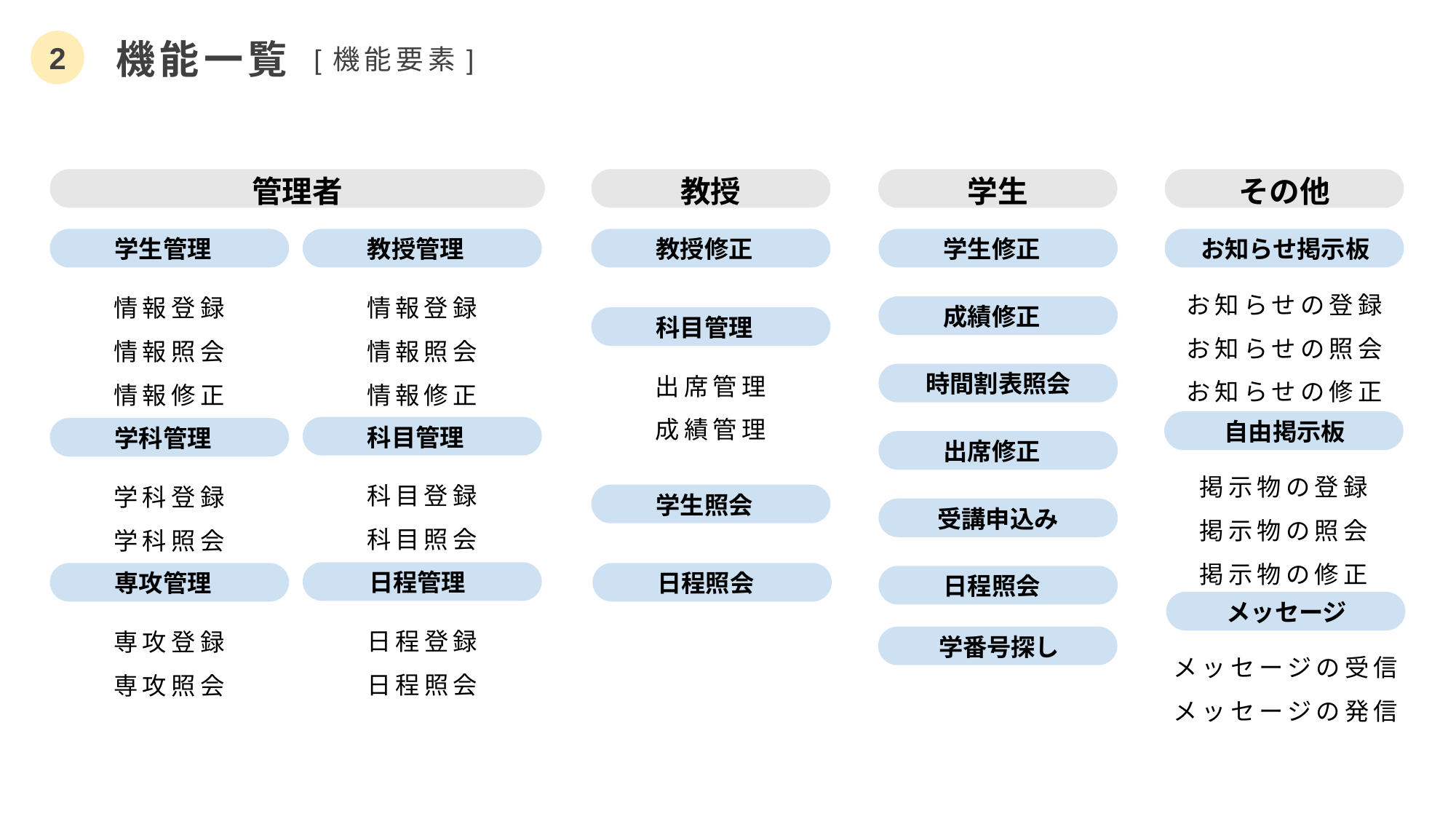

機能一覧
2
[機能要素]
管理者

学生管理

情報登録
情報照会
情報修正
教授管理

情報登録
情報照会
情報修正
科目管理

科目登録
科目照会
学科管理

学科登録
学科照会
日程管理

日程登録
日程照会
専攻管理

専攻登録
専攻照会
教授

教授修正

科目管理

出席管理
成績管理
学生照会

日程照会

学生

学生修正

成績修正

時間割表照会

出席修正

受講申込み

日程照会

学番号探し

その他

お知らせ掲示板

お知らせの登録
お知らせの照会
お知らせの修正
自由掲示板

掲示物の登録
掲示物の照会
掲示物の修正
メッセージ

メッセージの受信
メッセージの発信